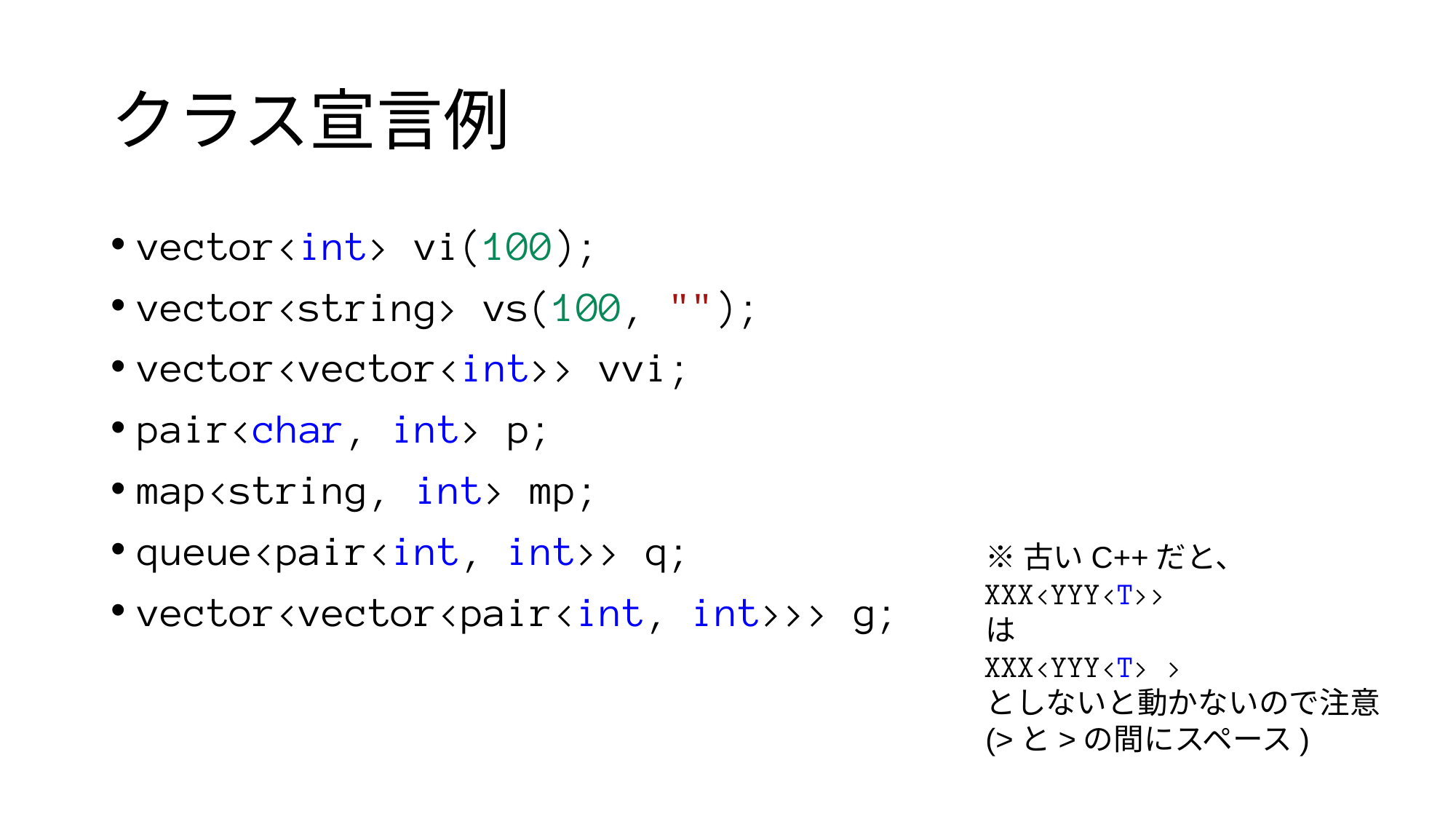

# クラス宣言例
vector<int> vi(100);
vector<string> vs(100, "");
vector<vector<int>> vvi;
pair<char, int> p;
map<string, int> mp;
queue<pair<int, int>> q;
vector<vector<pair<int, int>>> g;

※古いC++だと、
XXX<YYY<T>>
は
XXX<YYY<T> >
としないと動かないので注意
(>と>の間にスペース)